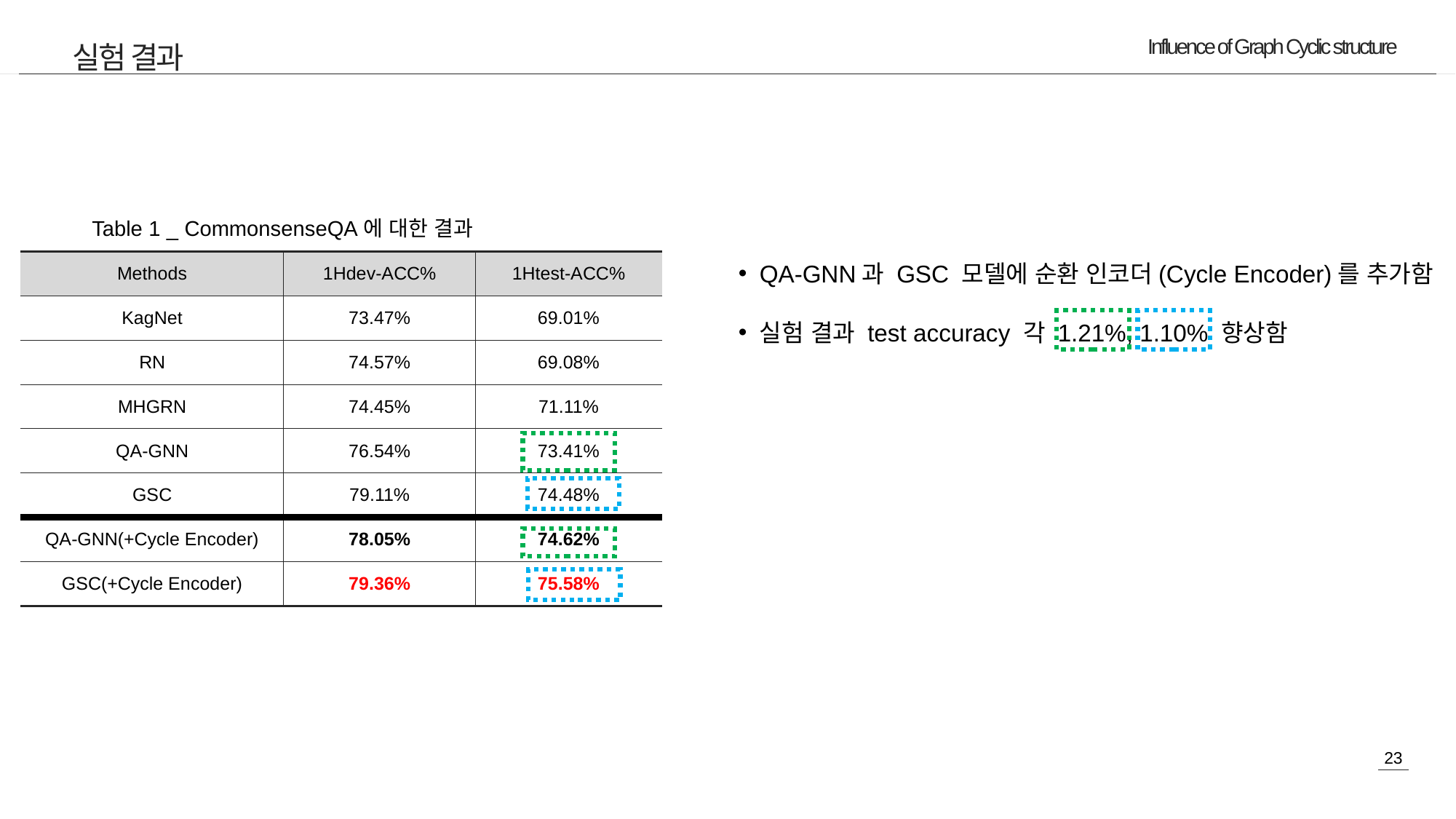

실험 결과
Table 1 _ CommonsenseQA에 대한 결과
QA-GNN과 GSC 모델에 순환 인코더(Cycle Encoder)를 추가함
실험 결과 test accuracy 각 1.21%, 1.10% 향상함

| Methods | 1Hdev-ACC% | 1Htest-ACC% |
| --- | --- | --- |
| KagNet | 73.47% | 69.01% |
| RN | 74.57% | 69.08% |
| MHGRN | 74.45% | 71.11% |
| QA-GNN | 76.54% | 73.41% |
| GSC | 79.11% | 74.48% |
| QA-GNN(+Cycle Encoder) | 78.05% | 74.62% |
| GSC(+Cycle Encoder) | 79.36% | 75.58% |